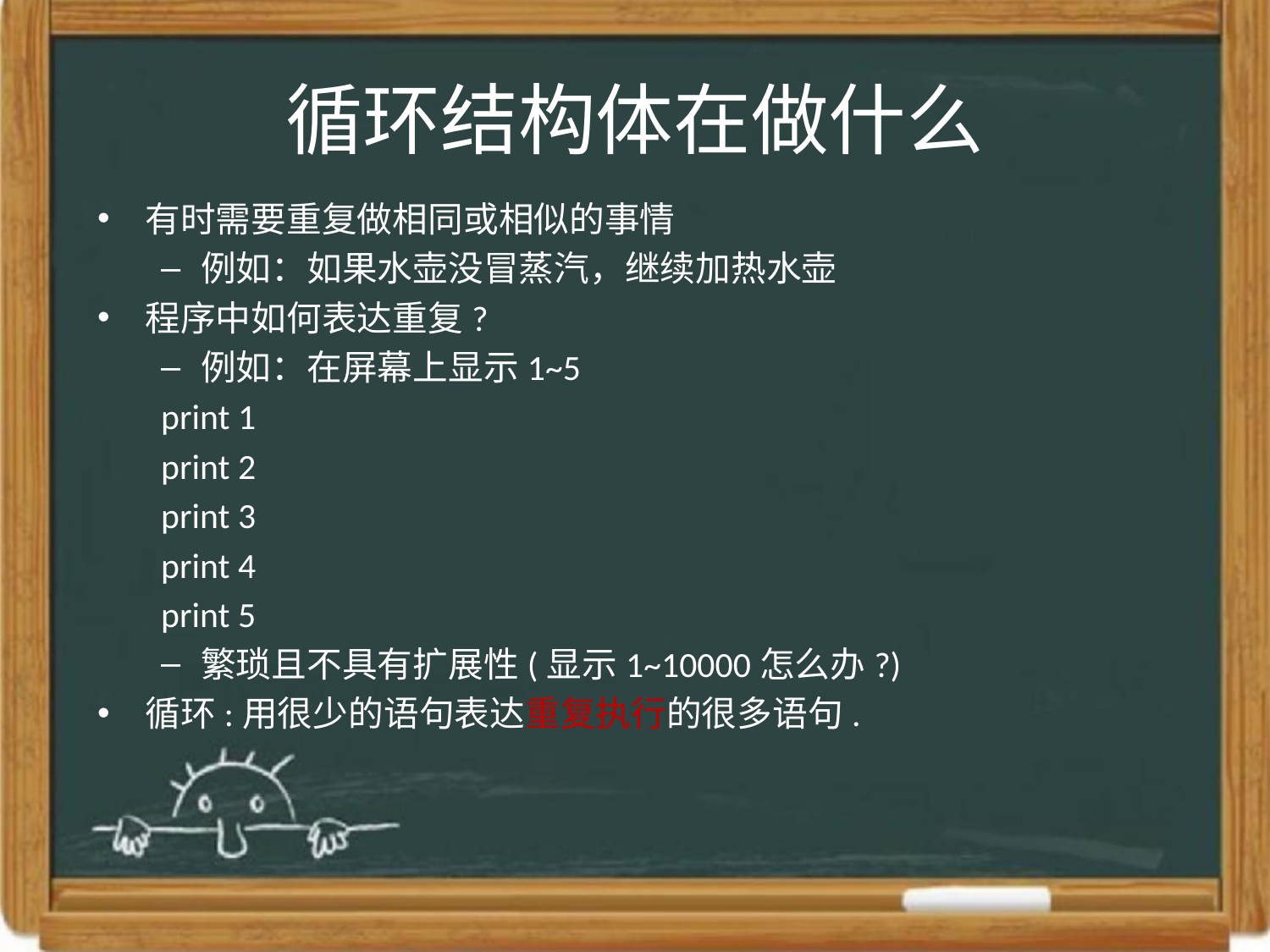

# 循环结构体在做什么
有时需要重复做相同或相似的事情
例如：如果水壶没冒蒸汽，继续加热水壶
程序中如何表达重复?
例如：在屏幕上显示1~5
print 1
print 2
print 3
print 4
print 5
繁琐且不具有扩展性(显示1~10000怎么办?)
循环:用很少的语句表达重复执行的很多语句.